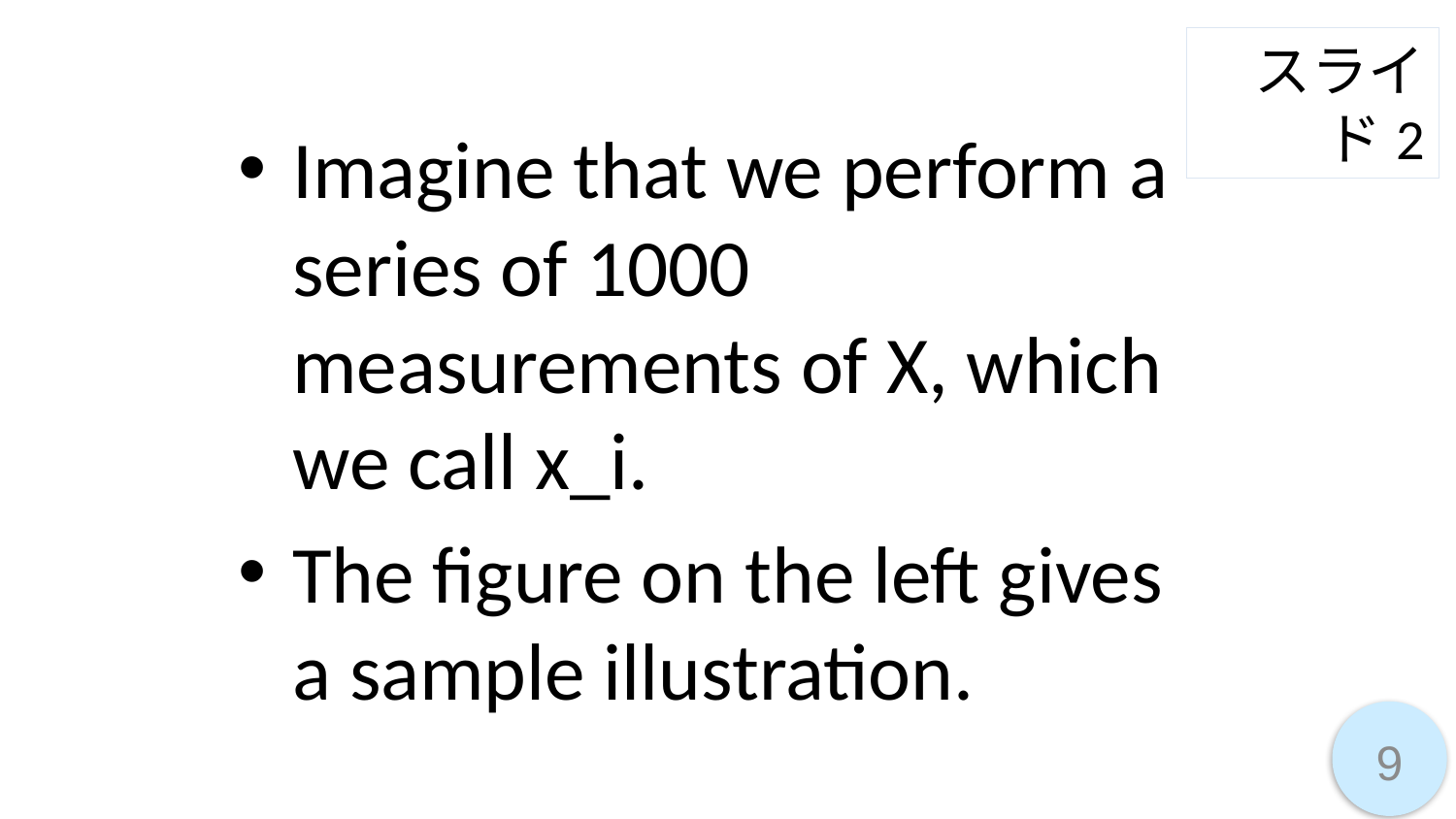

スライド2
Imagine that we perform a series of 1000 measurements of X, which we call x_i.
The figure on the left gives a sample illustration.
9